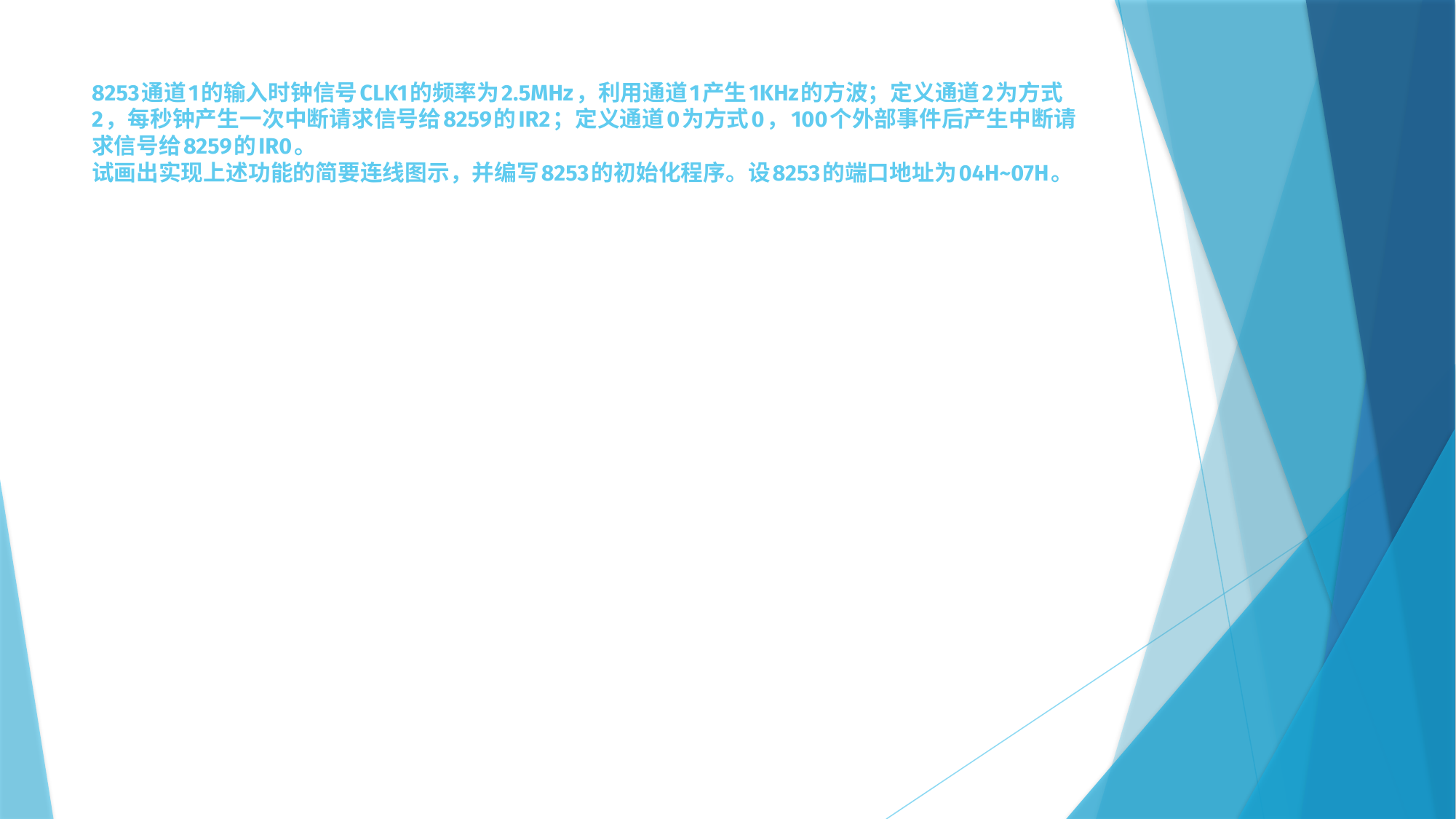

# 8253通道1的输入时钟信号CLK1的频率为2.5MHz，利用通道1产生1KHz的方波；定义通道2为方式2，每秒钟产生一次中断请求信号给8259的IR2；定义通道0为方式0，100个外部事件后产生中断请求信号给8259的IR0。 试画出实现上述功能的简要连线图示，并编写8253的初始化程序。设8253的端口地址为04H~07H。